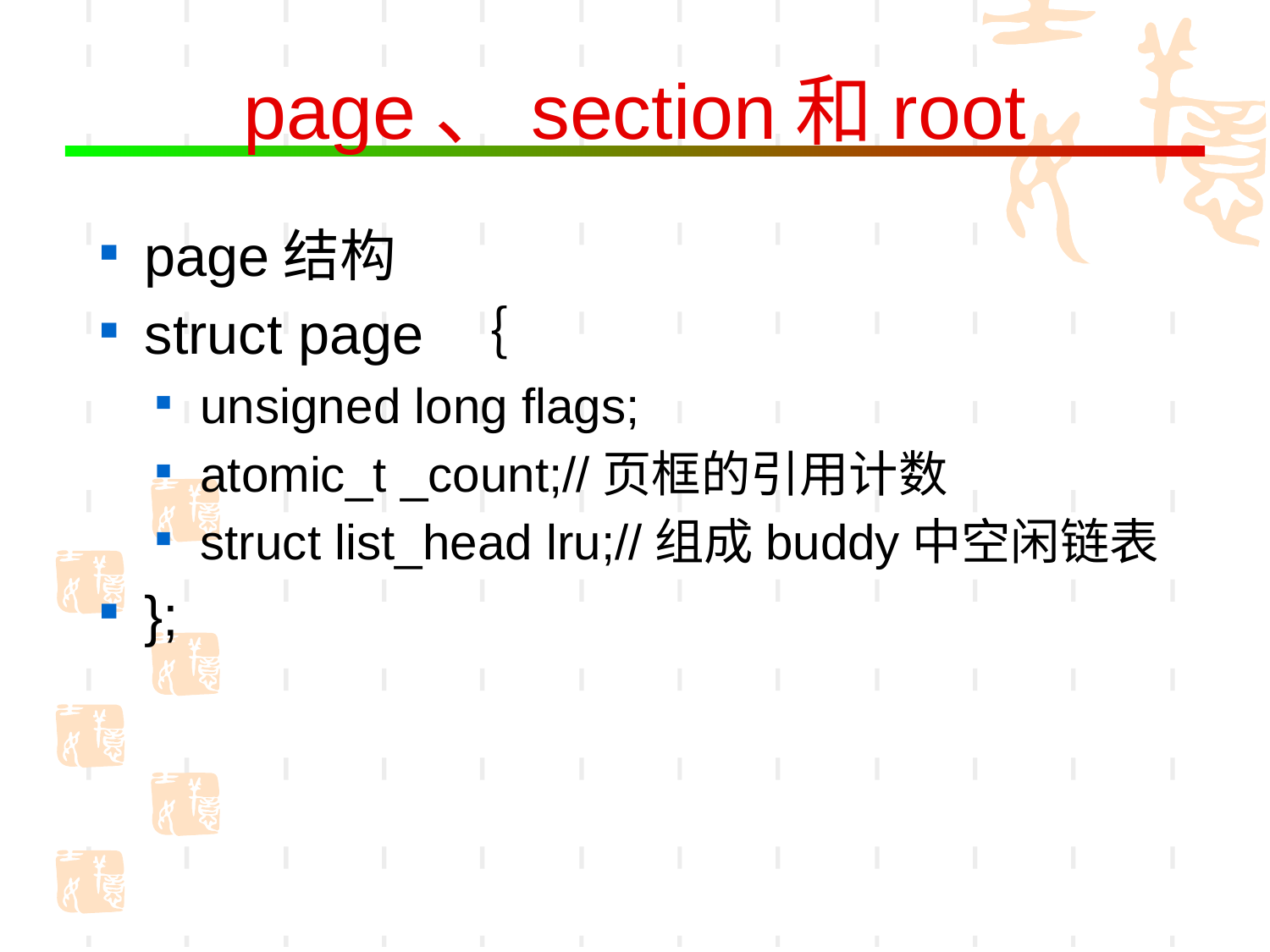

# page、section和root
page结构
struct page ｛
unsigned long flags;
atomic_t _count;//页框的引用计数
struct list_head lru;//组成buddy中空闲链表
};